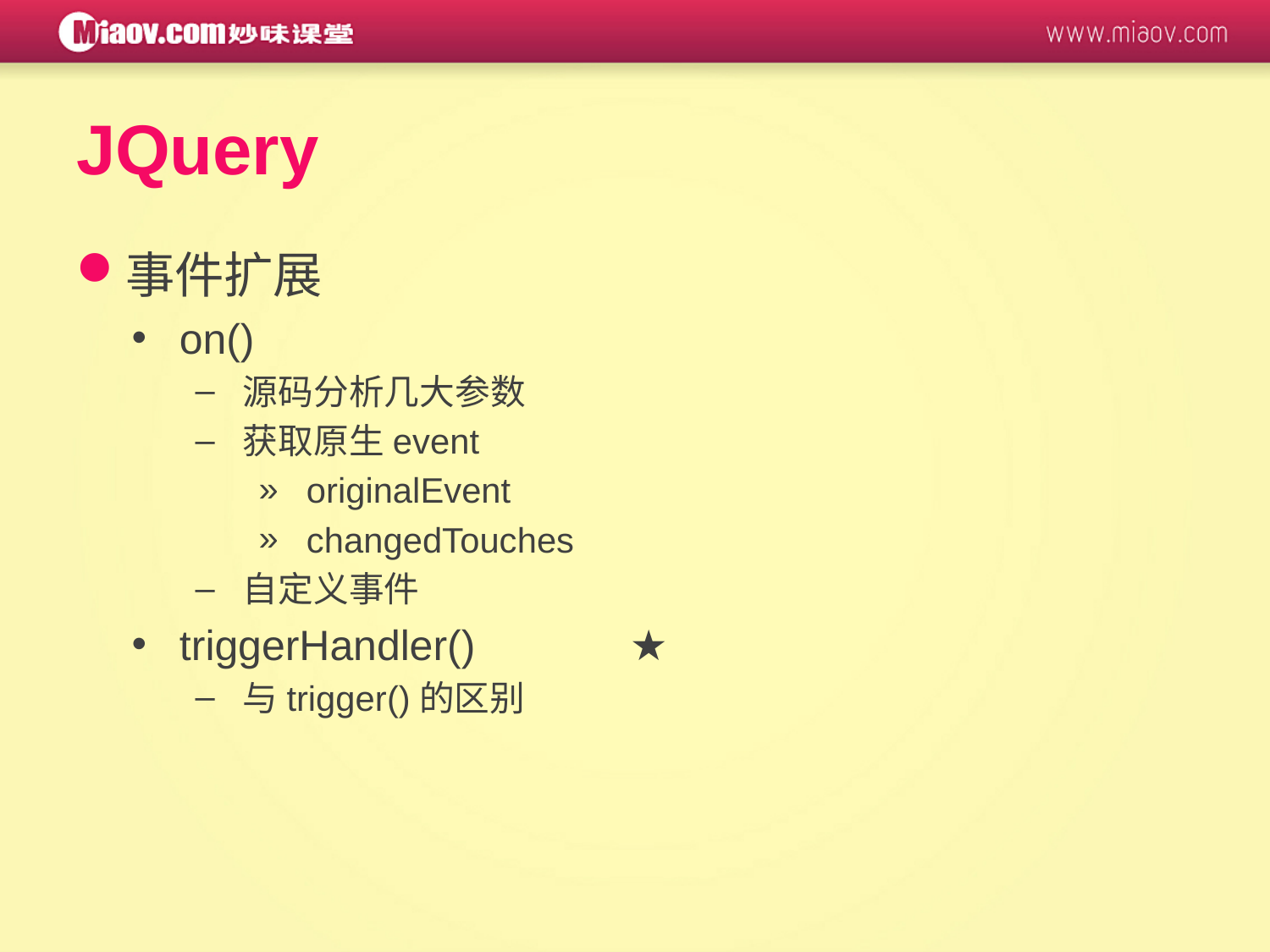

# JQuery
事件扩展
on()
源码分析几大参数
获取原生event
originalEvent
changedTouches
自定义事件
triggerHandler()             ★
与trigger()的区别